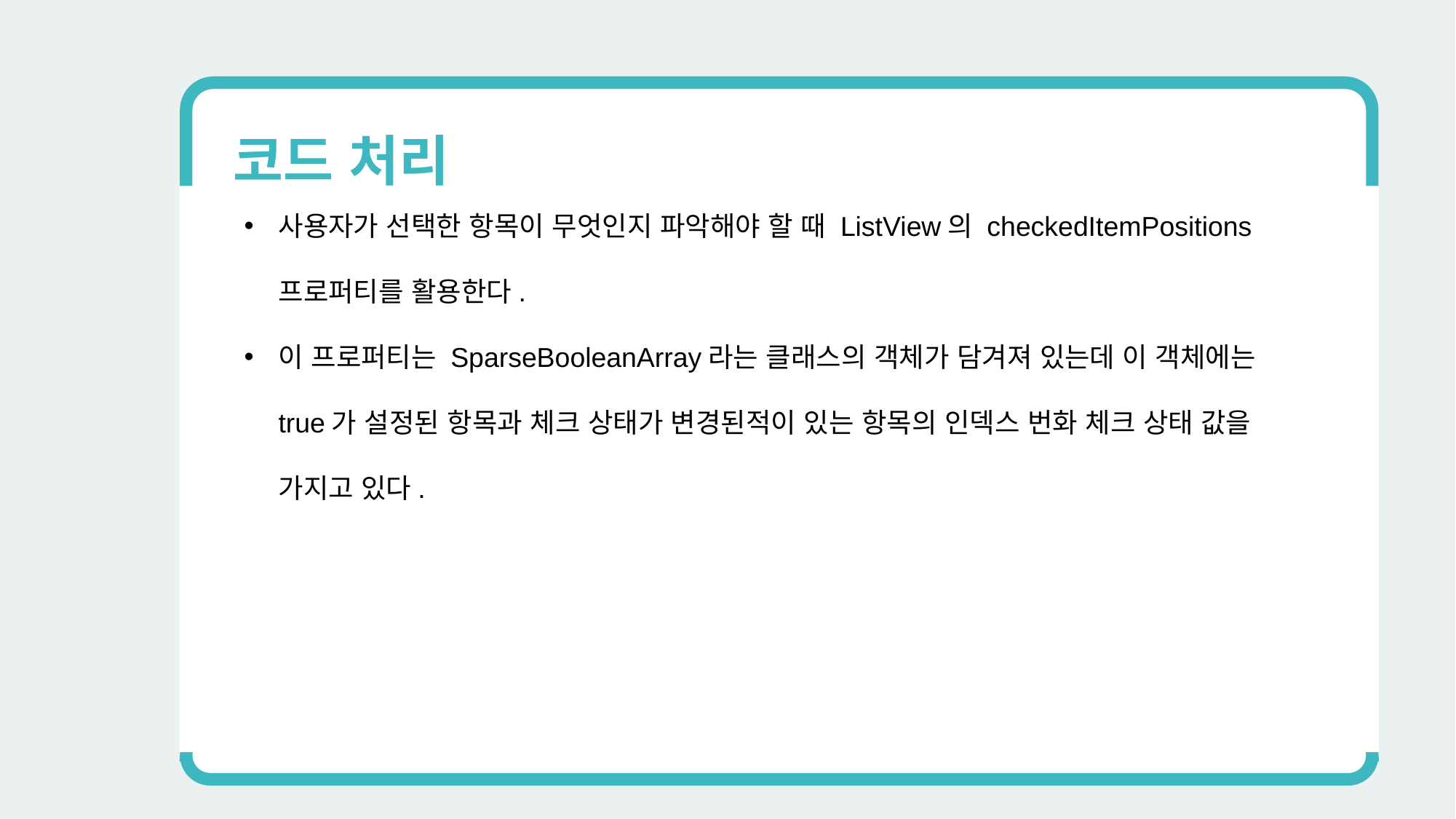

코드 처리
사용자가 선택한 항목이 무엇인지 파악해야 할 때 ListView의 checkedItemPositions 프로퍼티를 활용한다.
이 프로퍼티는 SparseBooleanArray라는 클래스의 객체가 담겨져 있는데 이 객체에는 true가 설정된 항목과 체크 상태가 변경된적이 있는 항목의 인덱스 번화 체크 상태 값을 가지고 있다.